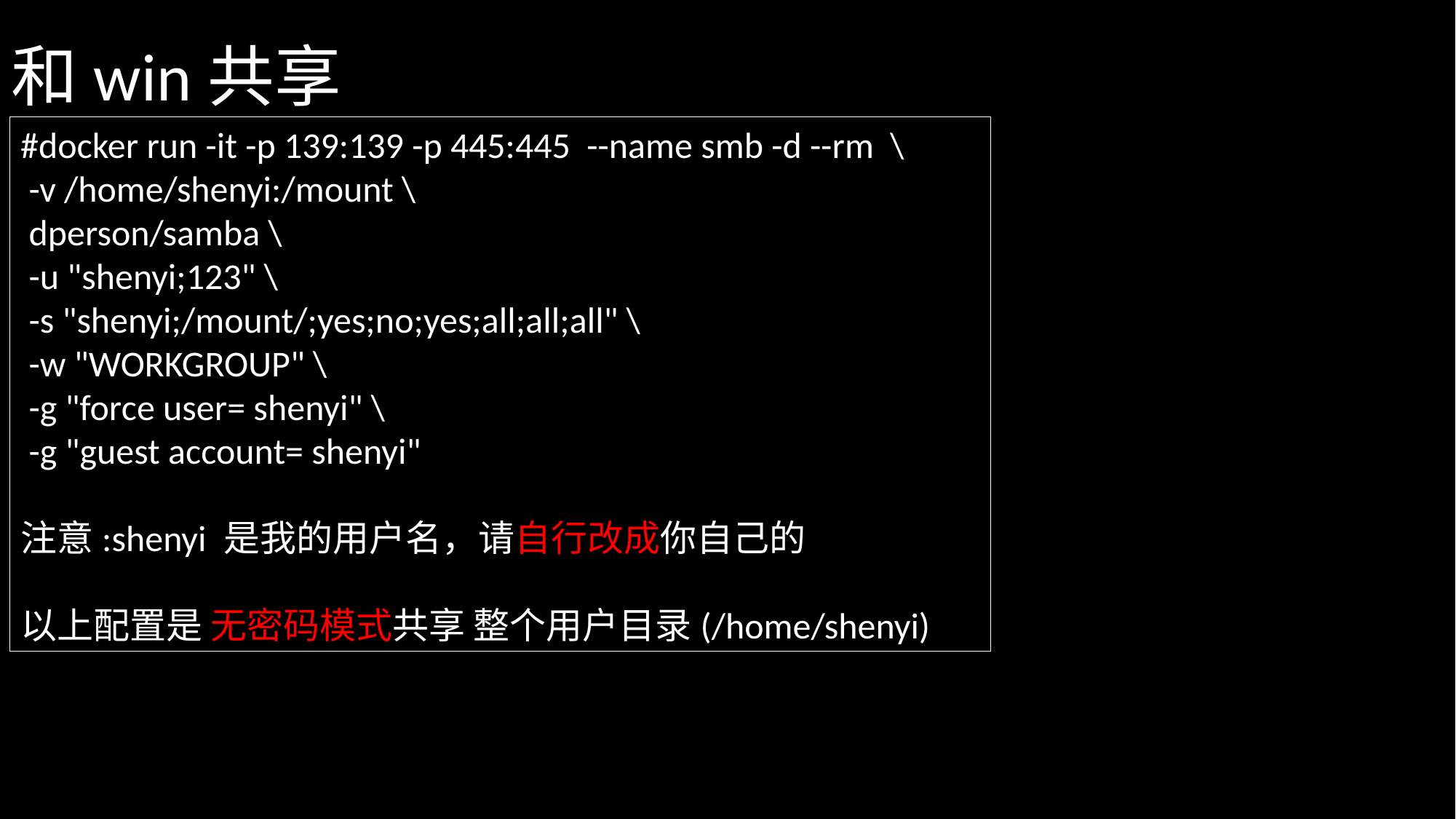

# 和win共享
#docker run -it -p 139:139 -p 445:445  --name smb -d --rm  \
 -v /home/shenyi:/mount \
 dperson/samba \
 -u "shenyi;123" \
 -s "shenyi;/mount/;yes;no;yes;all;all;all" \
 -w "WORKGROUP" \
 -g "force user= shenyi" \
 -g "guest account= shenyi"

注意:shenyi 是我的用户名，请自行改成你自己的

以上配置是 无密码模式共享 整个用户目录(/home/shenyi)